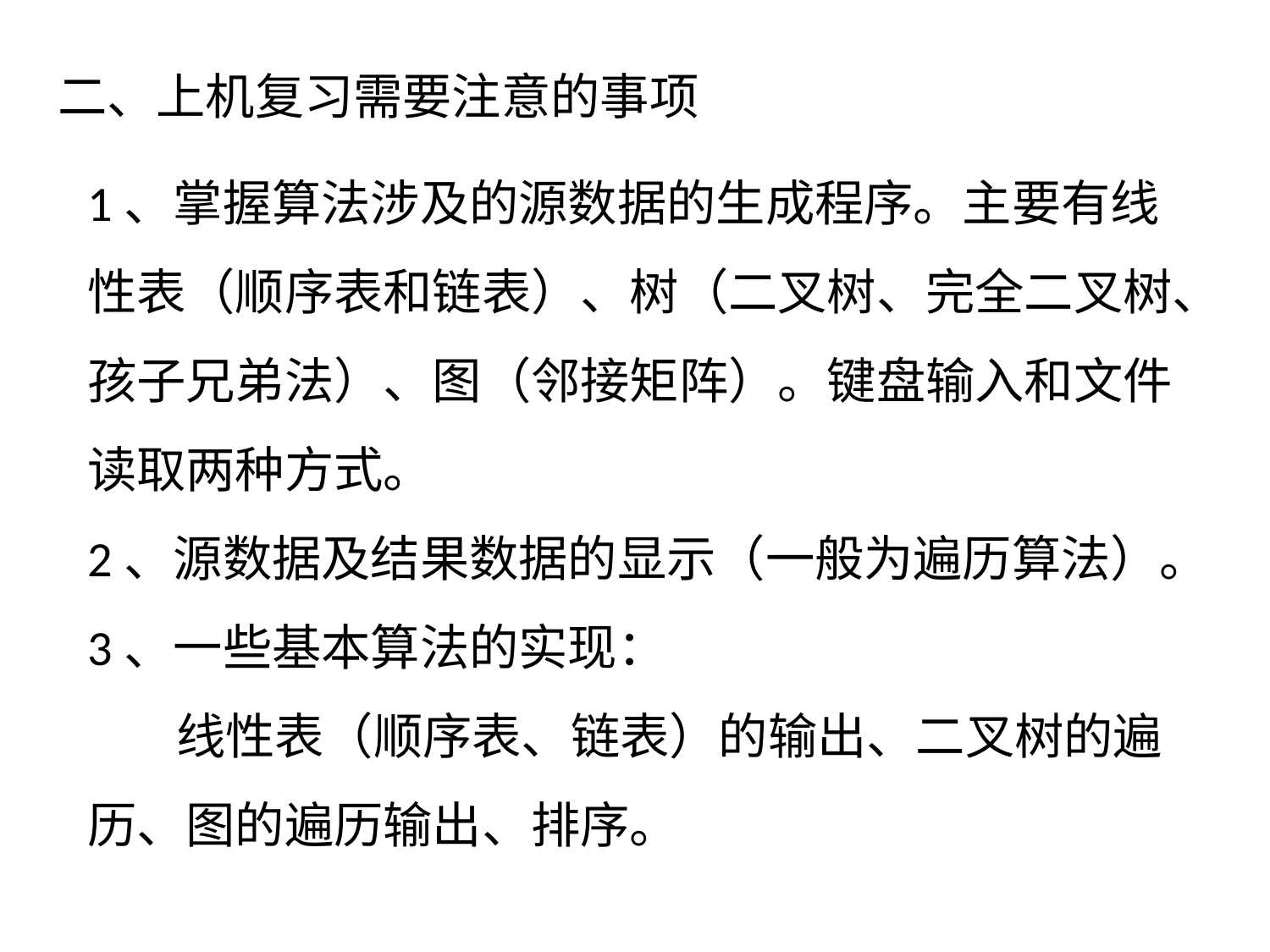

# 二、上机复习需要注意的事项
1、掌握算法涉及的源数据的生成程序。主要有线性表（顺序表和链表）、树（二叉树、完全二叉树、孩子兄弟法）、图（邻接矩阵）。键盘输入和文件读取两种方式。
2、源数据及结果数据的显示（一般为遍历算法）。
3、一些基本算法的实现：
       线性表（顺序表、链表）的输出、二叉树的遍历、图的遍历输出、排序。